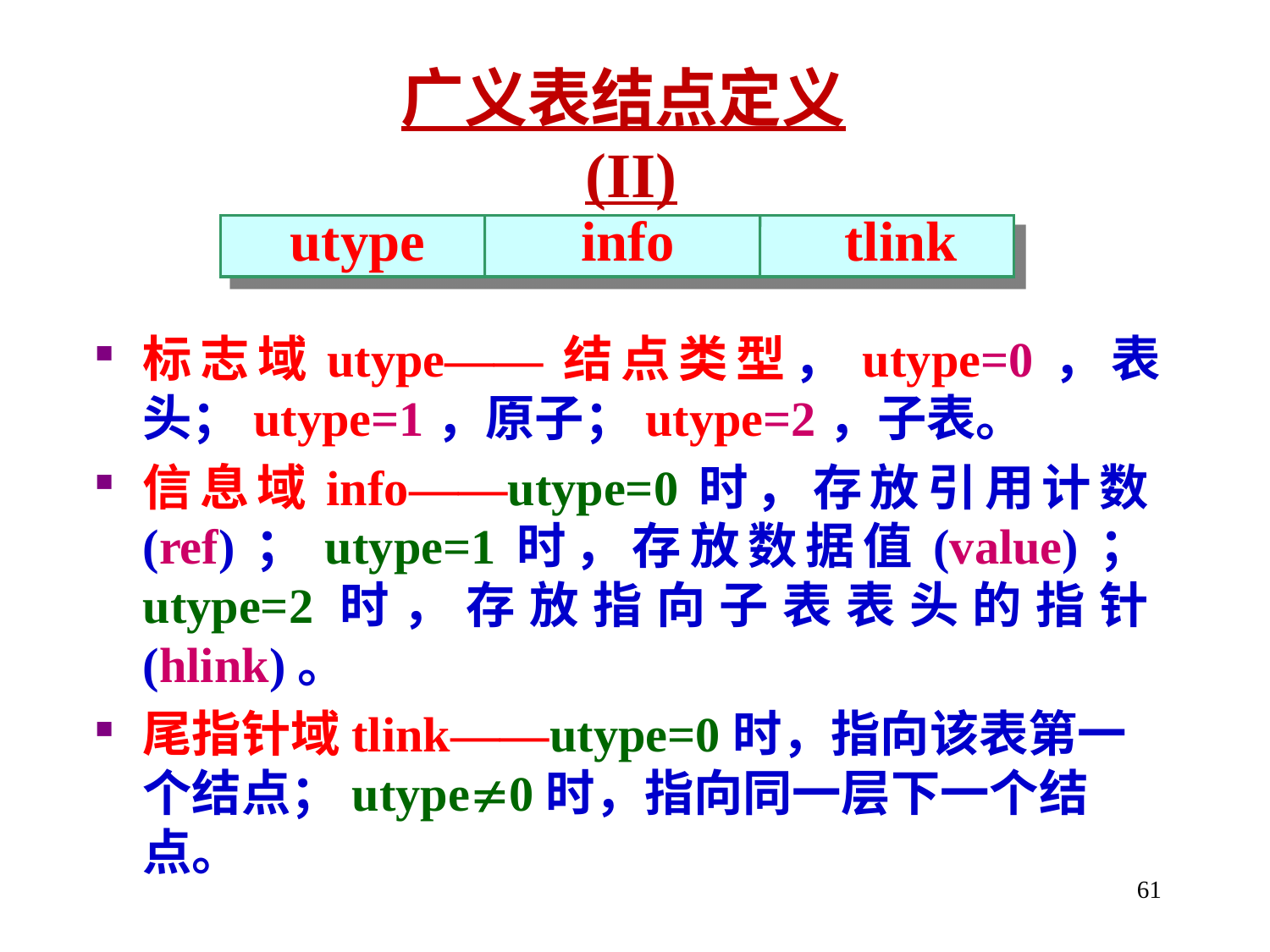

广义表结点定义(II)
utype           info            tlink

标志域utype——结点类型，utype=0，表头；utype=1，原子；utype=2，子表。
信息域info——utype=0时，存放引用计数(ref)；utype=1时，存放数据值(value)；utype=2时，存放指向子表表头的指针(hlink)。
尾指针域tlink——utype=0时，指向该表第一个结点；utype≠0时，指向同一层下一个结点。
61